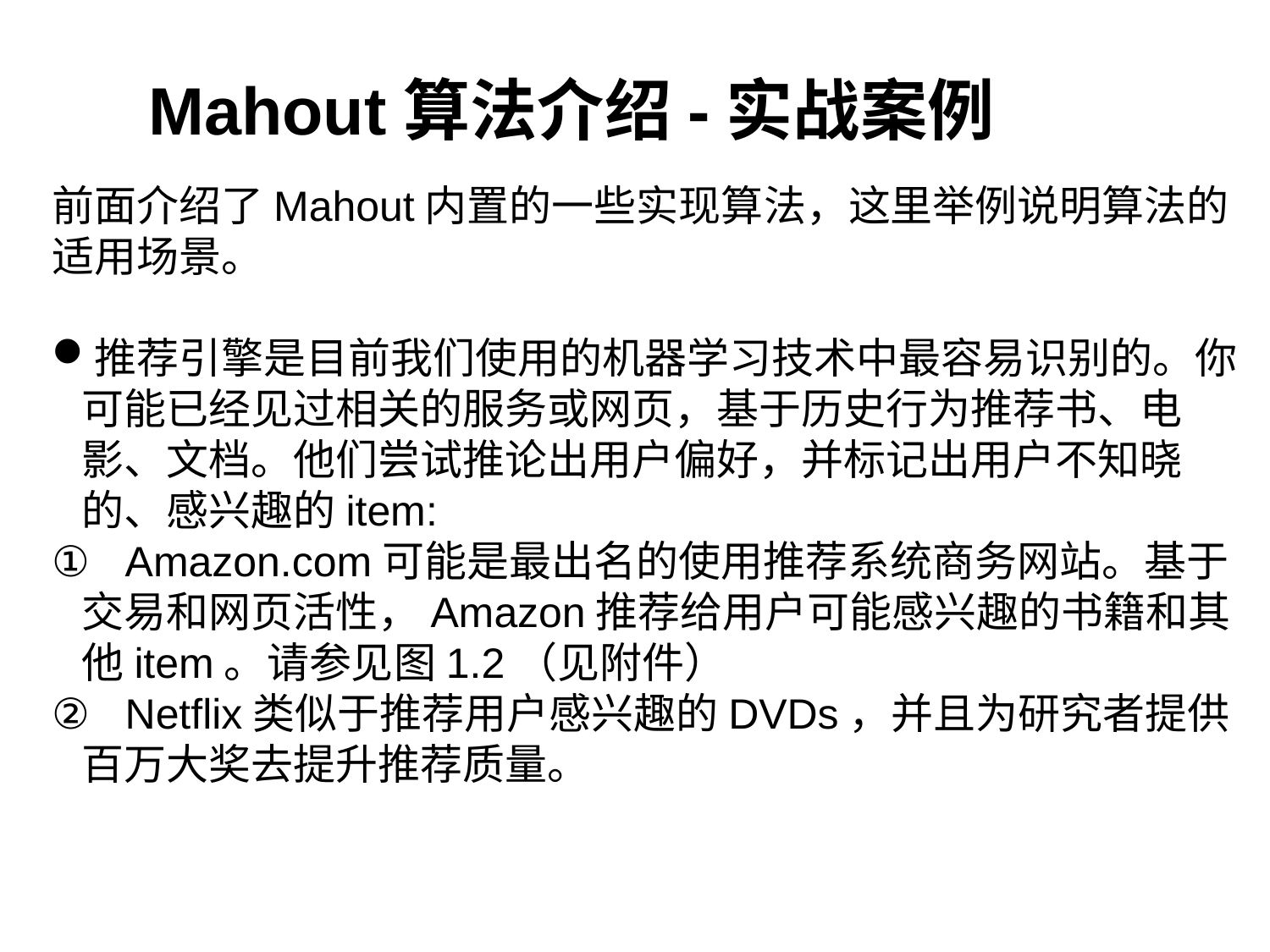

Mahout算法介绍-实战案例

前面介绍了Mahout内置的一些实现算法，这里举例说明算法的适用场景。

推荐引擎是目前我们使用的机器学习技术中最容易识别的。你可能已经见过相关的服务或网页，基于历史行为推荐书、电影、文档。他们尝试推论出用户偏好，并标记出用户不知晓的、感兴趣的item:
   Amazon.com可能是最出名的使用推荐系统商务网站。基于交易和网页活性，Amazon推荐给用户可能感兴趣的书籍和其他item。请参见图1.2（见附件）
   Netflix类似于推荐用户感兴趣的DVDs，并且为研究者提供百万大奖去提升推荐质量。